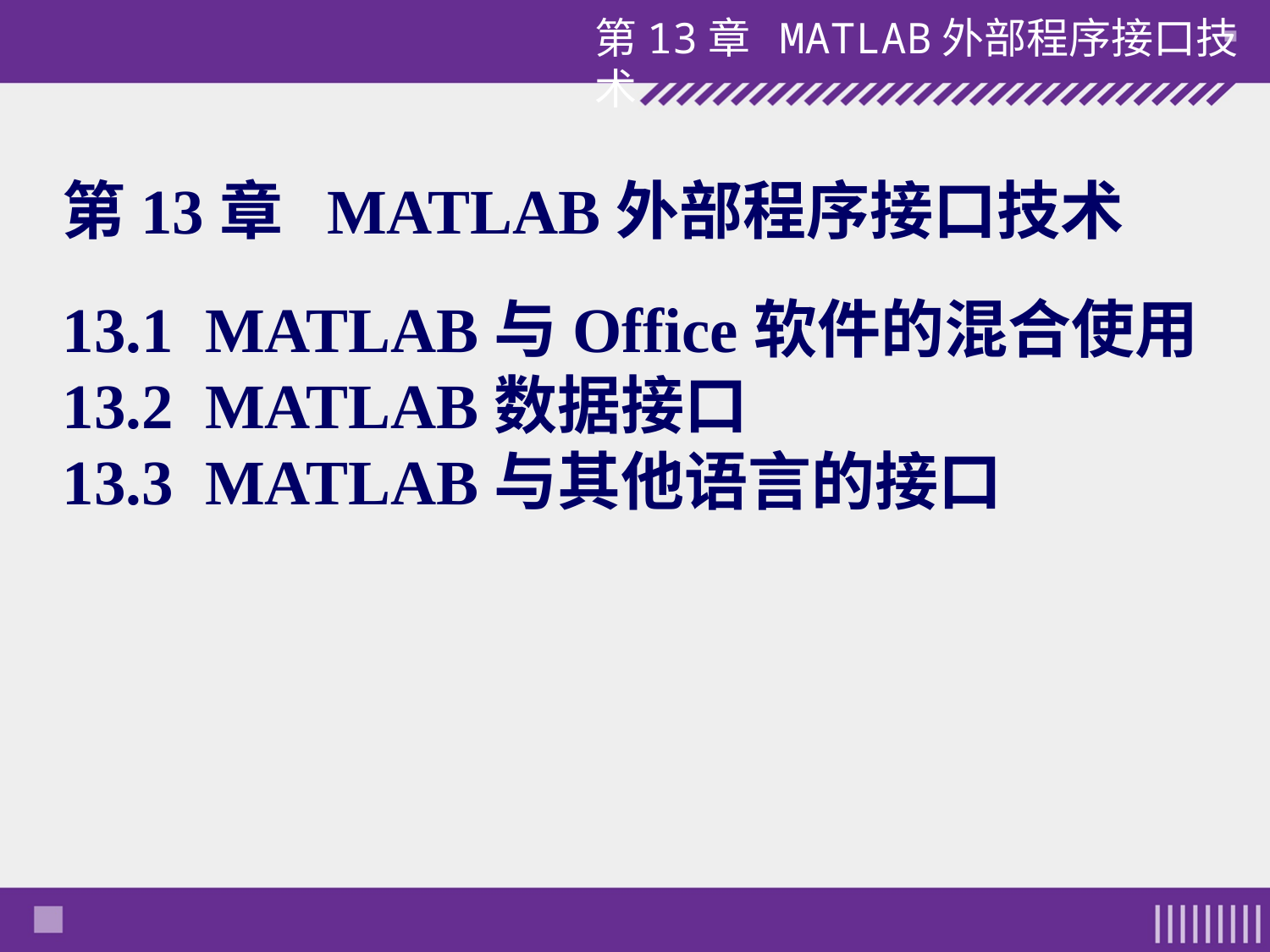

第13章  MATLAB外部程序接口技术

13.1  MATLAB与Office软件的混合使用
13.2  MATLAB数据接口
13.3  MATLAB与其他语言的接口